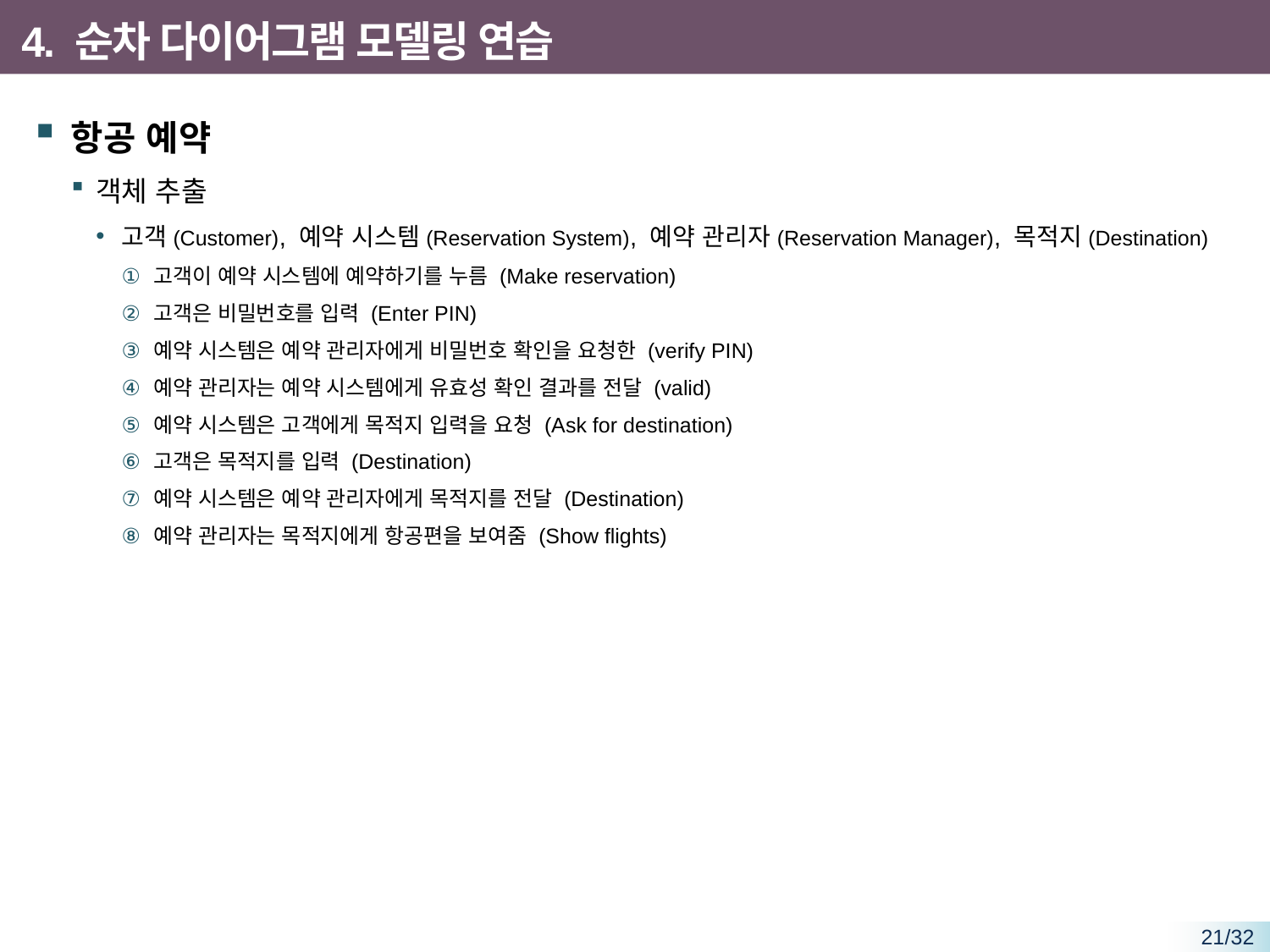

# 4. 순차 다이어그램 모델링 연습
항공 예약
객체 추출
고객(Customer), 예약 시스템(Reservation System), 예약 관리자(Reservation Manager), 목적지(Destination)
고객이 예약 시스템에 예약하기를 누름 (Make reservation)
고객은 비밀번호를 입력 (Enter PIN)
예약 시스템은 예약 관리자에게 비밀번호 확인을 요청한 (verify PIN)
예약 관리자는 예약 시스템에게 유효성 확인 결과를 전달 (valid)
예약 시스템은 고객에게 목적지 입력을 요청 (Ask for destination)
고객은 목적지를 입력 (Destination)
예약 시스템은 예약 관리자에게 목적지를 전달 (Destination)
예약 관리자는 목적지에게 항공편을 보여줌 (Show flights)